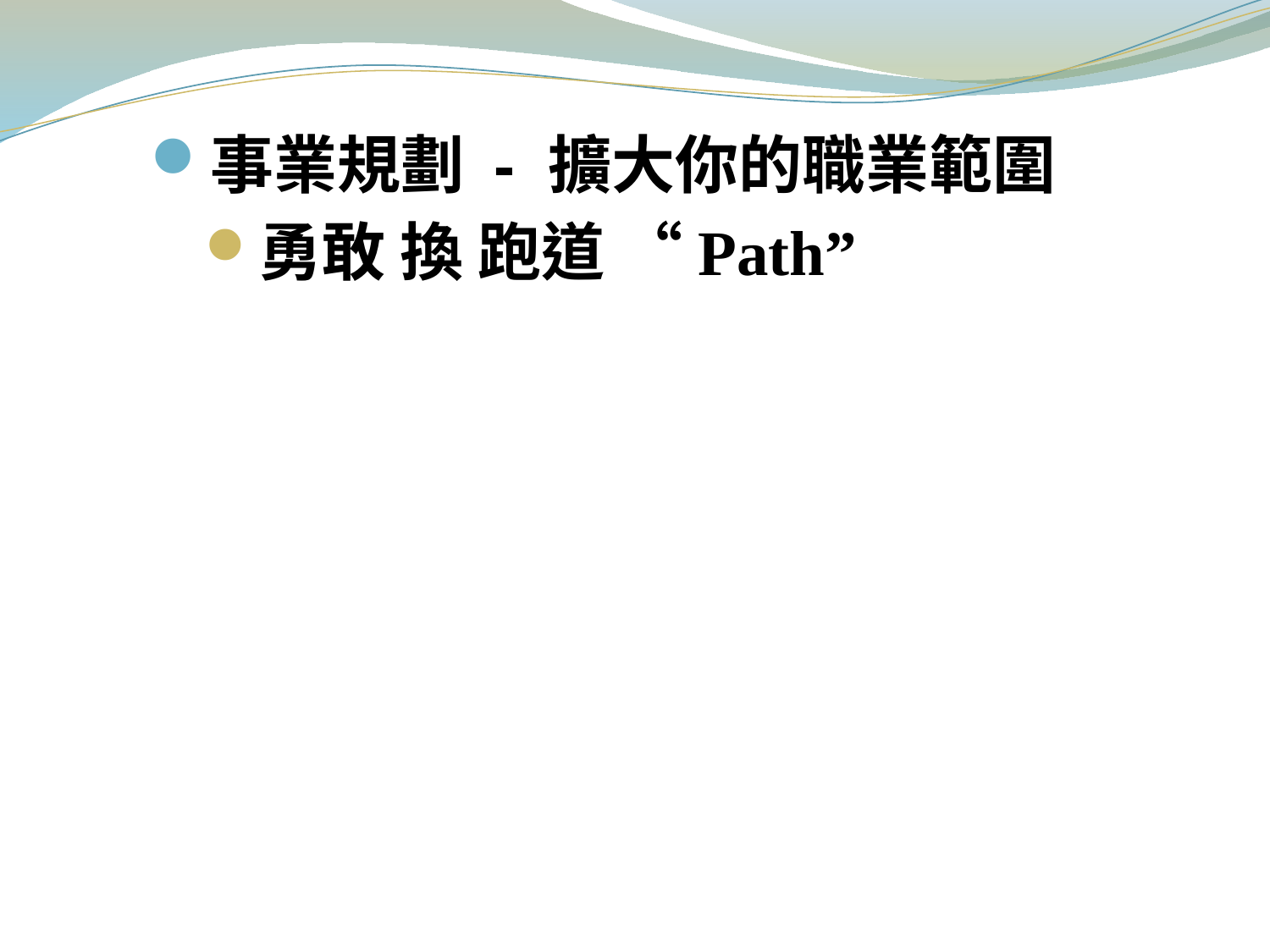

事業規劃 - 擴大你的職業範圍
勇敢 換 跑道 “Path”